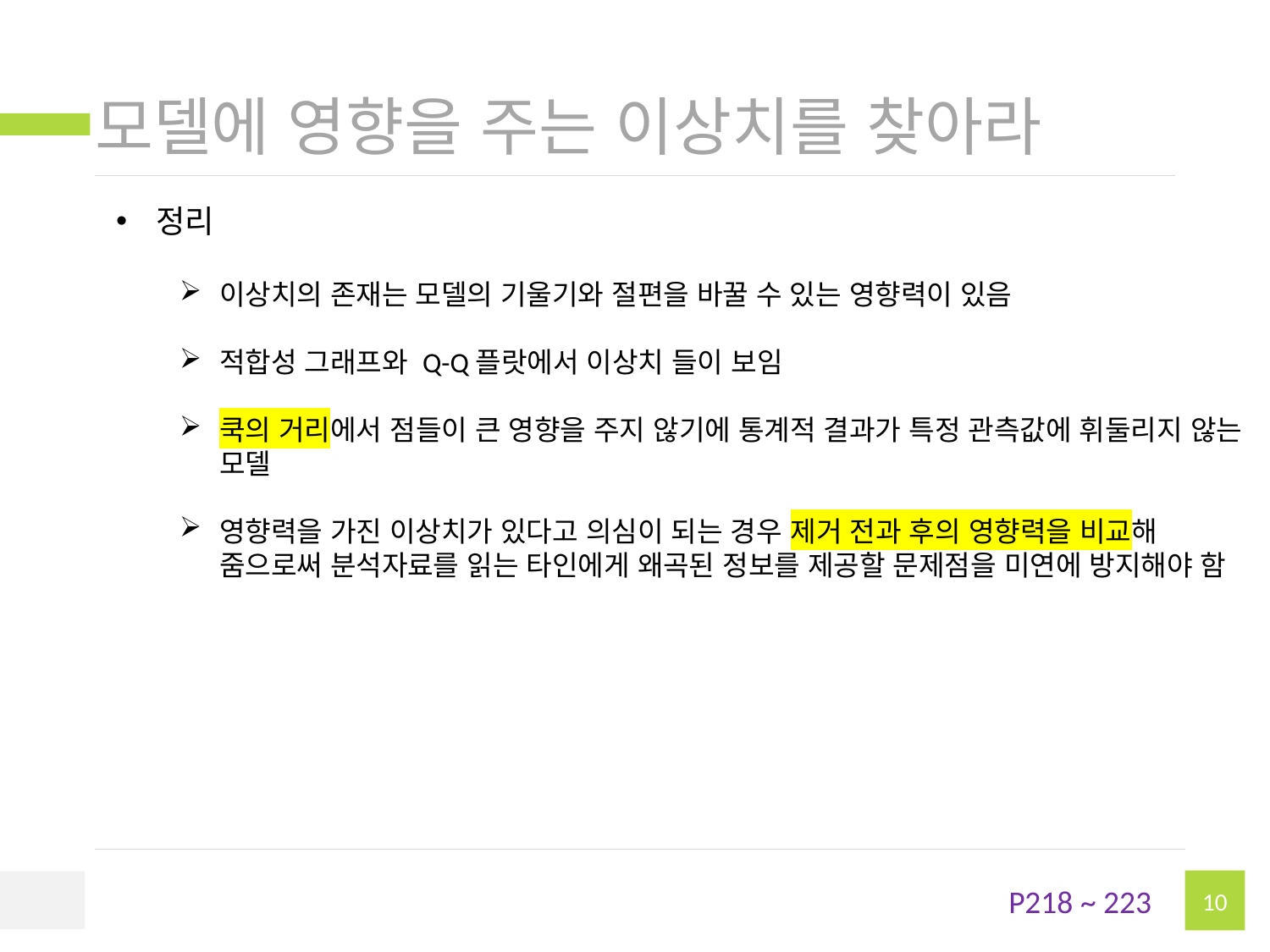

# 모델에 영향을 주는 이상치를 찾아라
정리

이상치의 존재는 모델의 기울기와 절편을 바꿀 수 있는 영향력이 있음

적합성 그래프와 Q-Q플랏에서 이상치 들이 보임

쿡의 거리에서 점들이 큰 영향을 주지 않기에 통계적 결과가 특정 관측값에 휘둘리지 않는 모델

영향력을 가진 이상치가 있다고 의심이 되는 경우 제거 전과 후의 영향력을 비교해 줌으로써 분석자료를 읽는 타인에게 왜곡된 정보를 제공할 문제점을 미연에 방지해야 함

P218 ~ 223